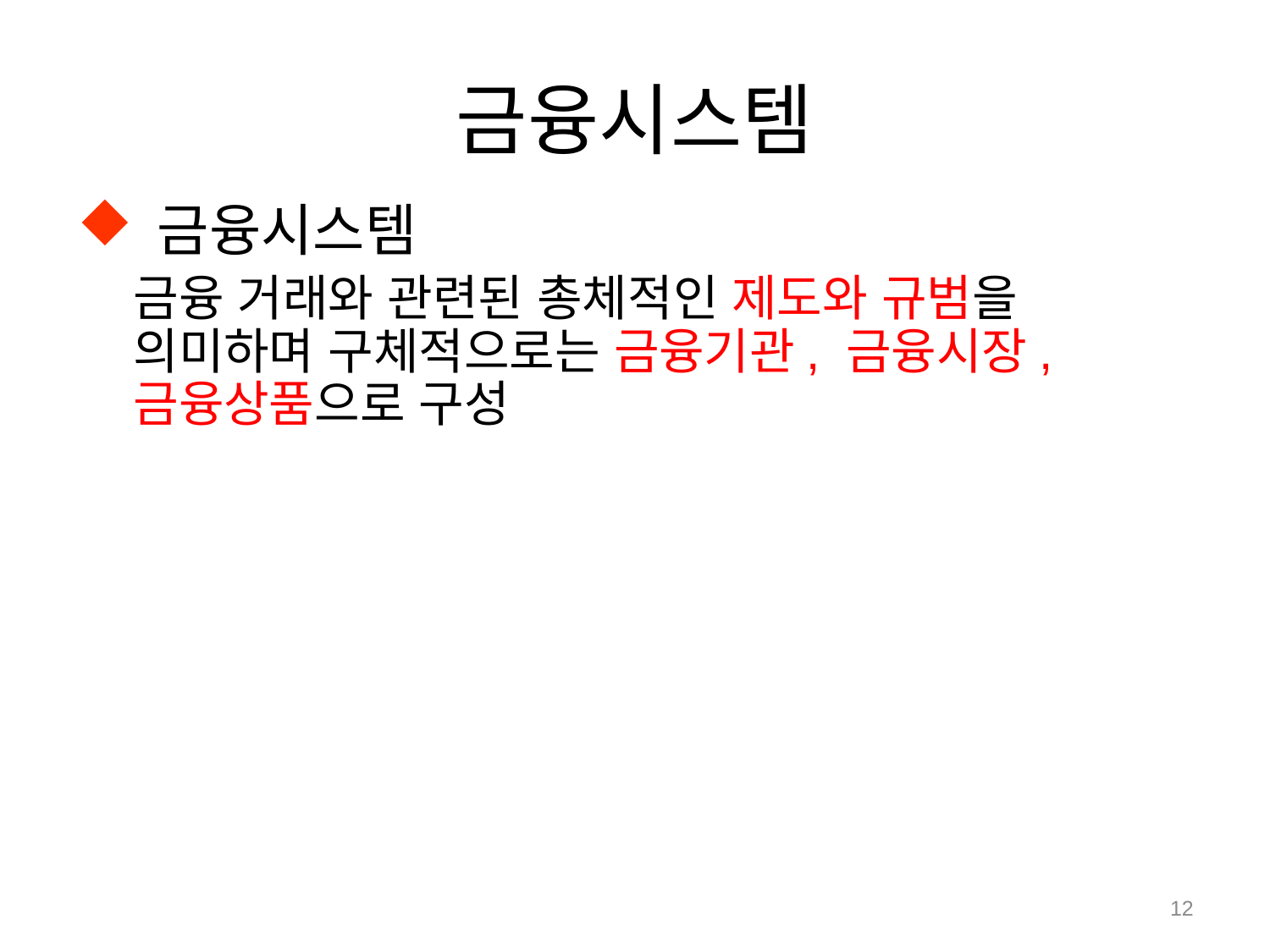

# 금융시스템
금융시스템
금융 거래와 관련된 총체적인 제도와 규범을 의미하며 구체적으로는 금융기관, 금융시장, 금융상품으로 구성
12